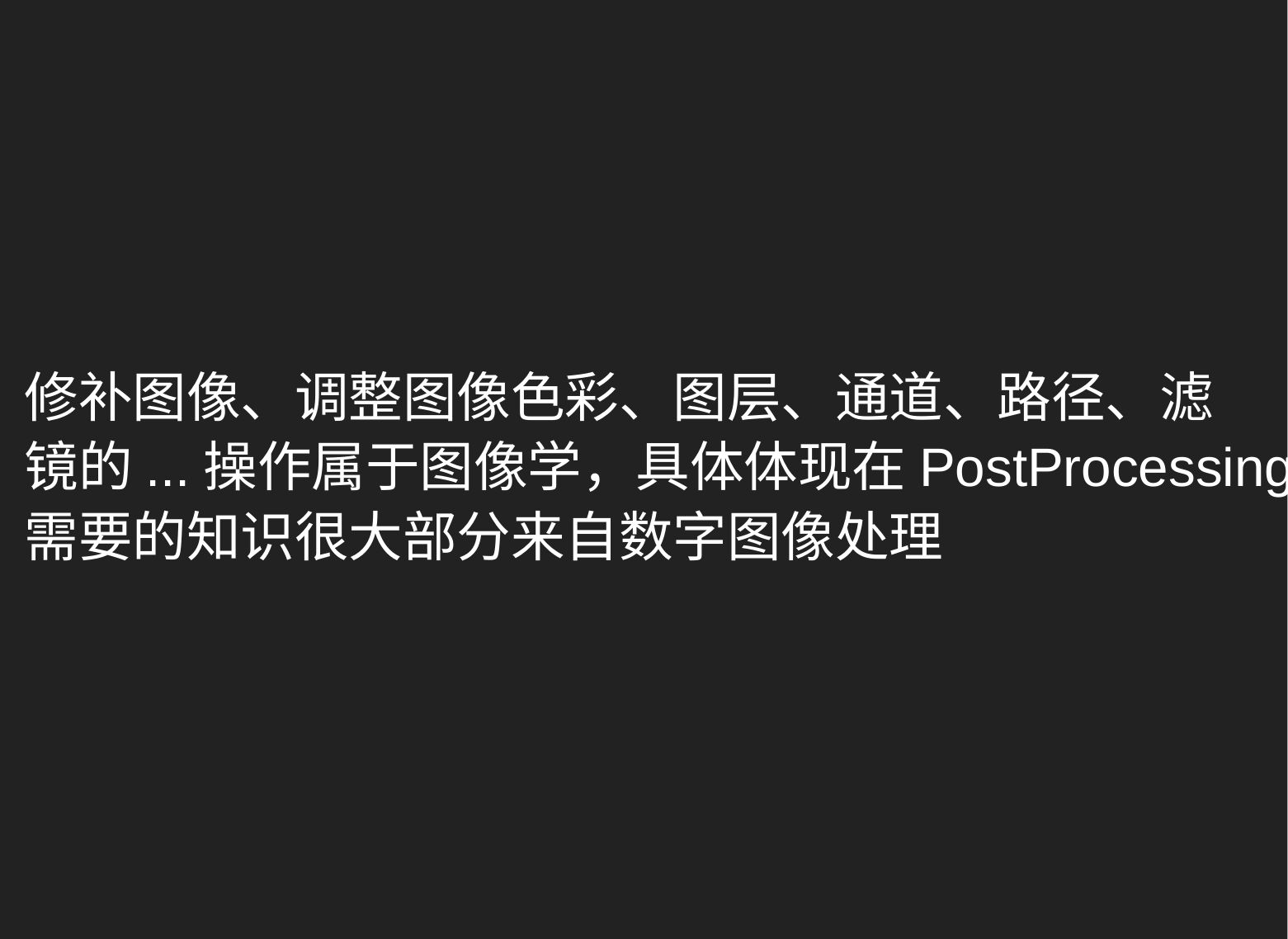

修补图像、调整图像色彩、图层、通道、路径、滤
镜的...操作属于图像学，具体体现在PostProcessing
需要的知识很大部分来自数字图像处理